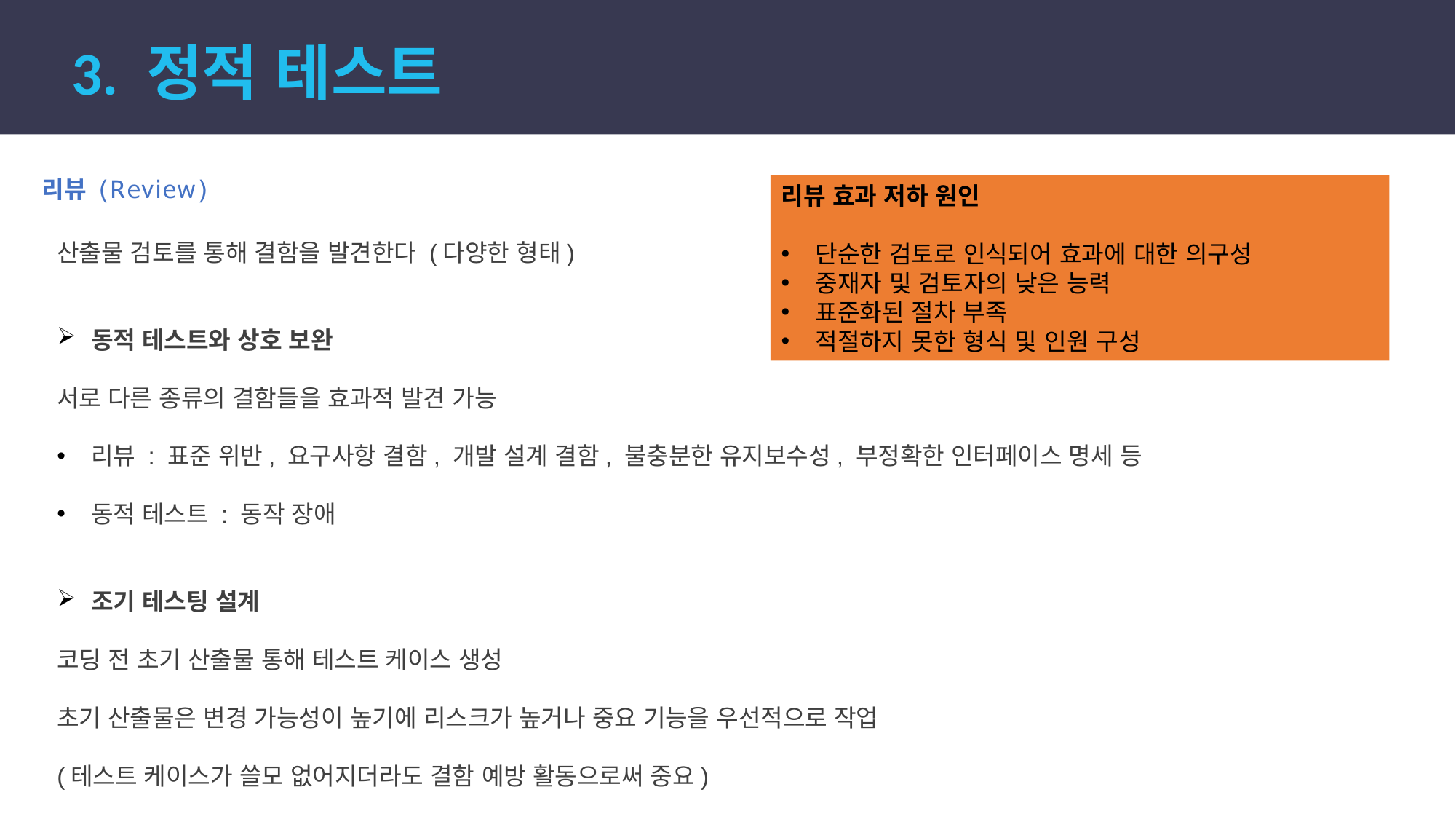

3. 정적 테스트
리뷰 (Review)
리뷰 효과 저하 원인

단순한 검토로 인식되어 효과에 대한 의구성
중재자 및 검토자의 낮은 능력
표준화된 절차 부족
적절하지 못한 형식 및 인원 구성
산출물 검토를 통해 결함을 발견한다 (다양한 형태)

동적 테스트와 상호 보완

서로 다른 종류의 결함들을 효과적 발견 가능

리뷰 : 표준 위반, 요구사항 결함, 개발 설계 결함, 불충분한 유지보수성, 부정확한 인터페이스 명세 등

동적 테스트 : 동작 장애

조기 테스팅 설계

코딩 전 초기 산출물 통해 테스트 케이스 생성

초기 산출물은 변경 가능성이 높기에 리스크가 높거나 중요 기능을 우선적으로 작업

(테스트 케이스가 쓸모 없어지더라도 결함 예방 활동으로써 중요)